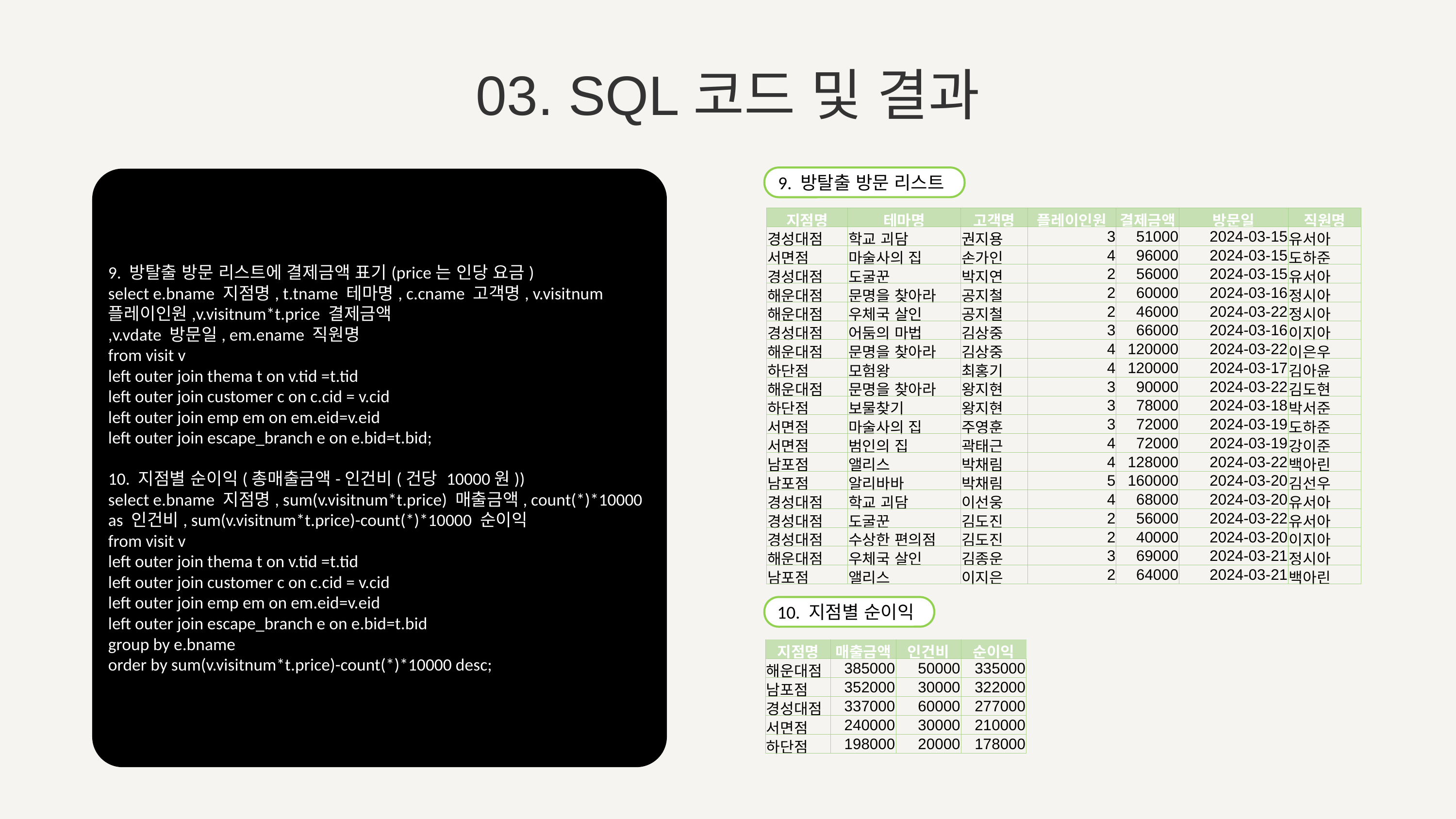

03. SQL코드 및 결과

9. 방탈출 방문 리스트
9. 방탈출 방문 리스트에 결제금액 표기(price는 인당 요금)
select e.bname 지점명, t.tname 테마명, c.cname 고객명, v.visitnum 플레이인원,v.visitnum*t.price 결제금액
,v.vdate 방문일, em.ename 직원명
from visit v
left outer join thema t on v.tid =t.tid
left outer join customer c on c.cid = v.cid
left outer join emp em on em.eid=v.eid
left outer join escape_branch e on e.bid=t.bid;

10. 지점별 순이익(총매출금액-인건비(건당 10000원))
select e.bname 지점명, sum(v.visitnum*t.price) 매출금액, count(*)*10000 as 인건비, sum(v.visitnum*t.price)-count(*)*10000 순이익
from visit v
left outer join thema t on v.tid =t.tid
left outer join customer c on c.cid = v.cid
left outer join emp em on em.eid=v.eid
left outer join escape_branch e on e.bid=t.bid
group by e.bname
order by sum(v.visitnum*t.price)-count(*)*10000 desc;
| 지점명 | 테마명 | 고객명 | 플레이인원 | 결제금액 | 방문일 | 직원명 |
| --- | --- | --- | --- | --- | --- | --- |
| 경성대점 | 학교 괴담 | 권지용 | 3 | 51000 | 2024-03-15 | 유서아 |
| 서면점 | 마술사의 집 | 손가인 | 4 | 96000 | 2024-03-15 | 도하준 |
| 경성대점 | 도굴꾼 | 박지연 | 2 | 56000 | 2024-03-15 | 유서아 |
| 해운대점 | 문명을 찾아라 | 공지철 | 2 | 60000 | 2024-03-16 | 정시아 |
| 해운대점 | 우체국 살인 | 공지철 | 2 | 46000 | 2024-03-22 | 정시아 |
| 경성대점 | 어둠의 마법 | 김상중 | 3 | 66000 | 2024-03-16 | 이지아 |
| 해운대점 | 문명을 찾아라 | 김상중 | 4 | 120000 | 2024-03-22 | 이은우 |
| 하단점 | 모험왕 | 최홍기 | 4 | 120000 | 2024-03-17 | 김아윤 |
| 해운대점 | 문명을 찾아라 | 왕지현 | 3 | 90000 | 2024-03-22 | 김도현 |
| 하단점 | 보물찾기 | 왕지현 | 3 | 78000 | 2024-03-18 | 박서준 |
| 서면점 | 마술사의 집 | 주영훈 | 3 | 72000 | 2024-03-19 | 도하준 |
| 서면점 | 범인의 집 | 곽태근 | 4 | 72000 | 2024-03-19 | 강이준 |
| 남포점 | 앨리스 | 박채림 | 4 | 128000 | 2024-03-22 | 백아린 |
| 남포점 | 알리바바 | 박채림 | 5 | 160000 | 2024-03-20 | 김선우 |
| 경성대점 | 학교 괴담 | 이선웅 | 4 | 68000 | 2024-03-20 | 유서아 |
| 경성대점 | 도굴꾼 | 김도진 | 2 | 56000 | 2024-03-22 | 유서아 |
| 경성대점 | 수상한 편의점 | 김도진 | 2 | 40000 | 2024-03-20 | 이지아 |
| 해운대점 | 우체국 살인 | 김종운 | 3 | 69000 | 2024-03-21 | 정시아 |
| 남포점 | 앨리스 | 이지은 | 2 | 64000 | 2024-03-21 | 백아린 |

10. 지점별 순이익
| 지점명 | 매출금액 | 인건비 | 순이익 |
| --- | --- | --- | --- |
| 해운대점 | 385000 | 50000 | 335000 |
| 남포점 | 352000 | 30000 | 322000 |
| 경성대점 | 337000 | 60000 | 277000 |
| 서면점 | 240000 | 30000 | 210000 |
| 하단점 | 198000 | 20000 | 178000 |